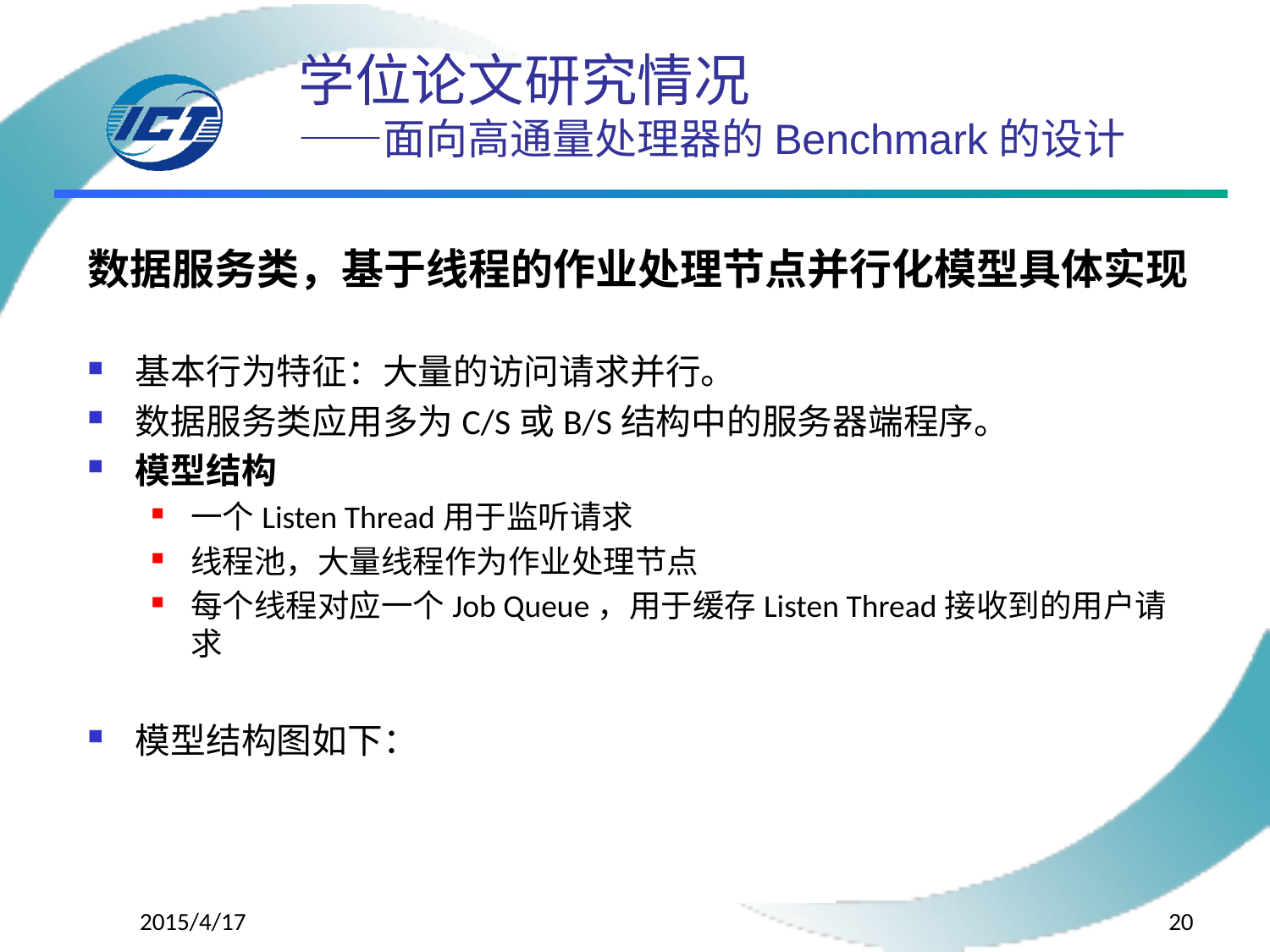

# 学位论文研究情况 ——面向高通量处理器的Benchmark的设计
数据服务类，基于线程的作业处理节点并行化模型具体实现

基本行为特征：大量的访问请求并行。
数据服务类应用多为C/S或B/S结构中的服务器端程序。
模型结构
一个Listen Thread用于监听请求
线程池，大量线程作为作业处理节点
每个线程对应一个Job Queue，用于缓存Listen Thread接收到的用户请求

模型结构图如下：
2015/4/17
20